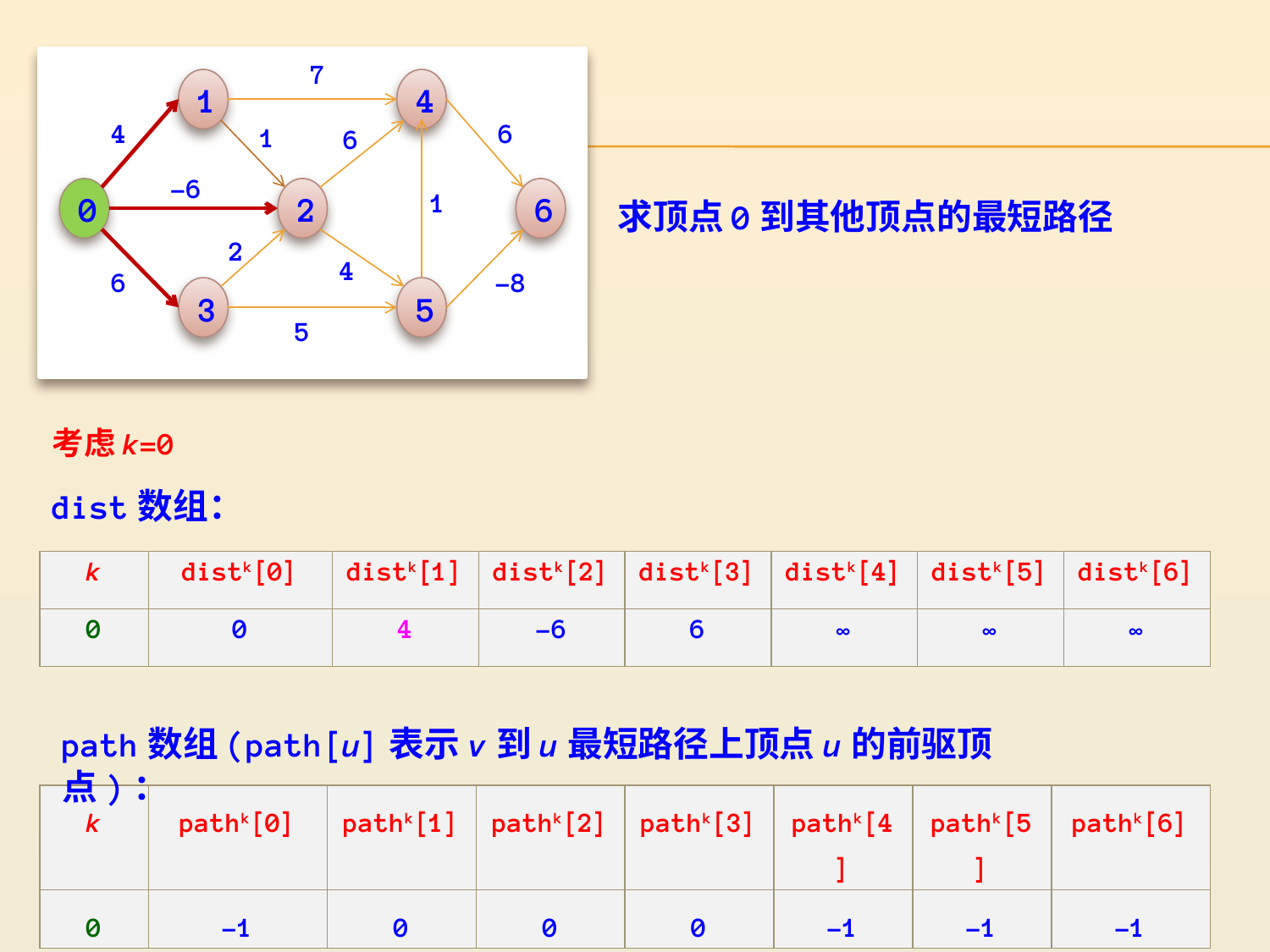

7
1
4
4
6
1
6
-6
0
2
1
6
2
4
6
-8
3
5
5
求顶点0到其他顶点的最短路径

考虑k=0
dist数组：
| k | distk[0] | distk[1] | distk[2] | distk[3] | distk[4] | distk[5] | distk[6] |
| --- | --- | --- | --- | --- | --- | --- | --- |
| 0 | 0 | 4 | -6 | 6 | ∞ | ∞ | ∞ |
path数组(path[u]表示v到u最短路径上顶点u的前驱顶点)：
| k | pathk[0] | pathk[1] | pathk[2] | pathk[3] | pathk[4] | pathk[5] | pathk[6] |
| --- | --- | --- | --- | --- | --- | --- | --- |
| 0 | -1 | 0 | 0 | 0 | -1 | -1 | -1 |